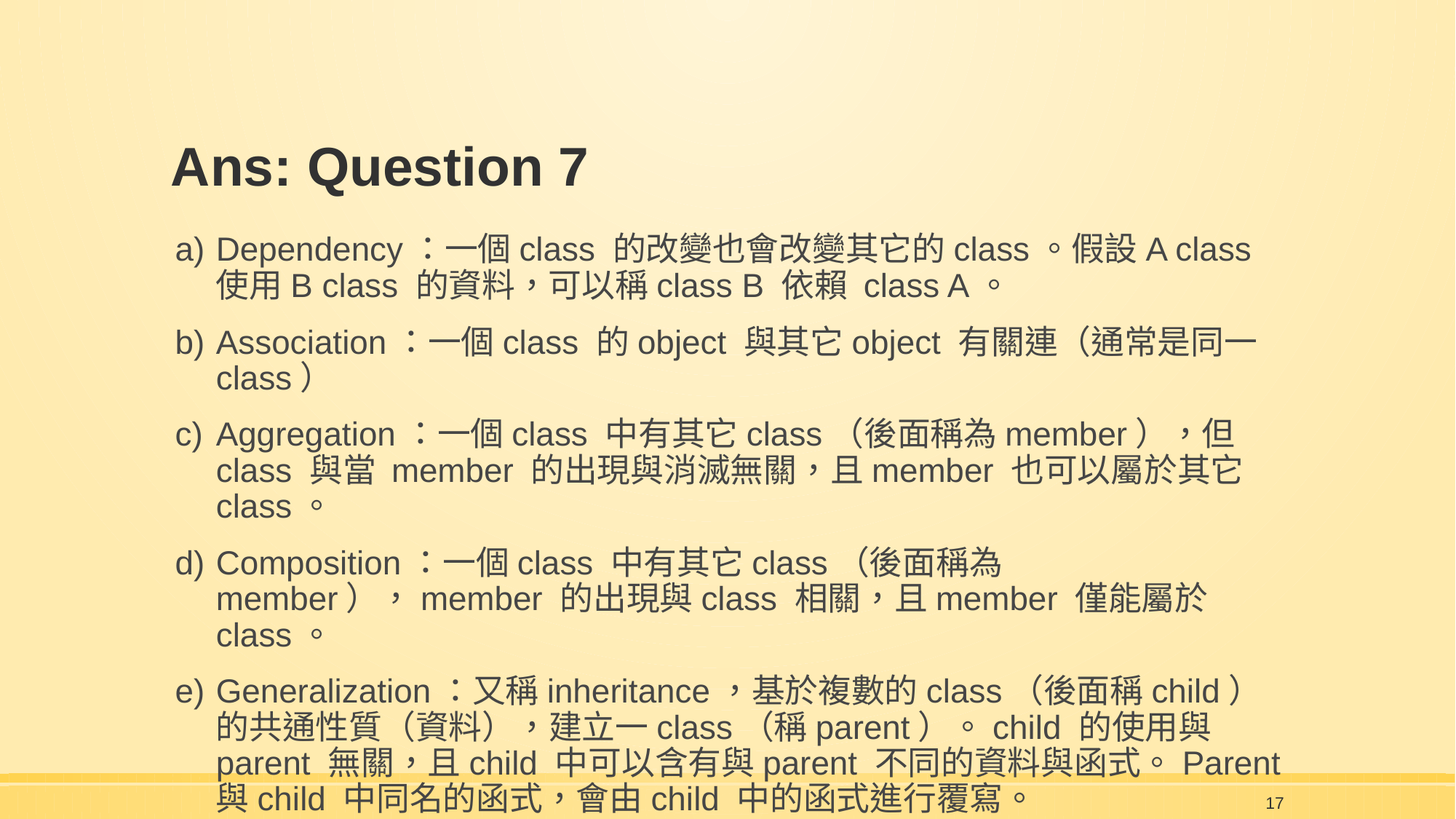

# Ans: Question 7
Dependency：一個class 的改變也會改變其它的class。假設A class 使用B class 的資料，可以稱class B 依賴 class A。
Association：一個class 的object 與其它object 有關連（通常是同一class）
Aggregation：一個class 中有其它class（後面稱為member），但class 與當 member 的出現與消滅無關，且member 也可以屬於其它class。
Composition：一個class 中有其它class（後面稱為member），member 的出現與class 相關，且member 僅能屬於class。
Generalization：又稱inheritance，基於複數的class（後面稱child）的共通性質（資料），建立一class（稱parent）。child 的使用與parent 無關，且child 中可以含有與parent 不同的資料與函式。Parent 與child 中同名的函式，會由child 中的函式進行覆寫。
17